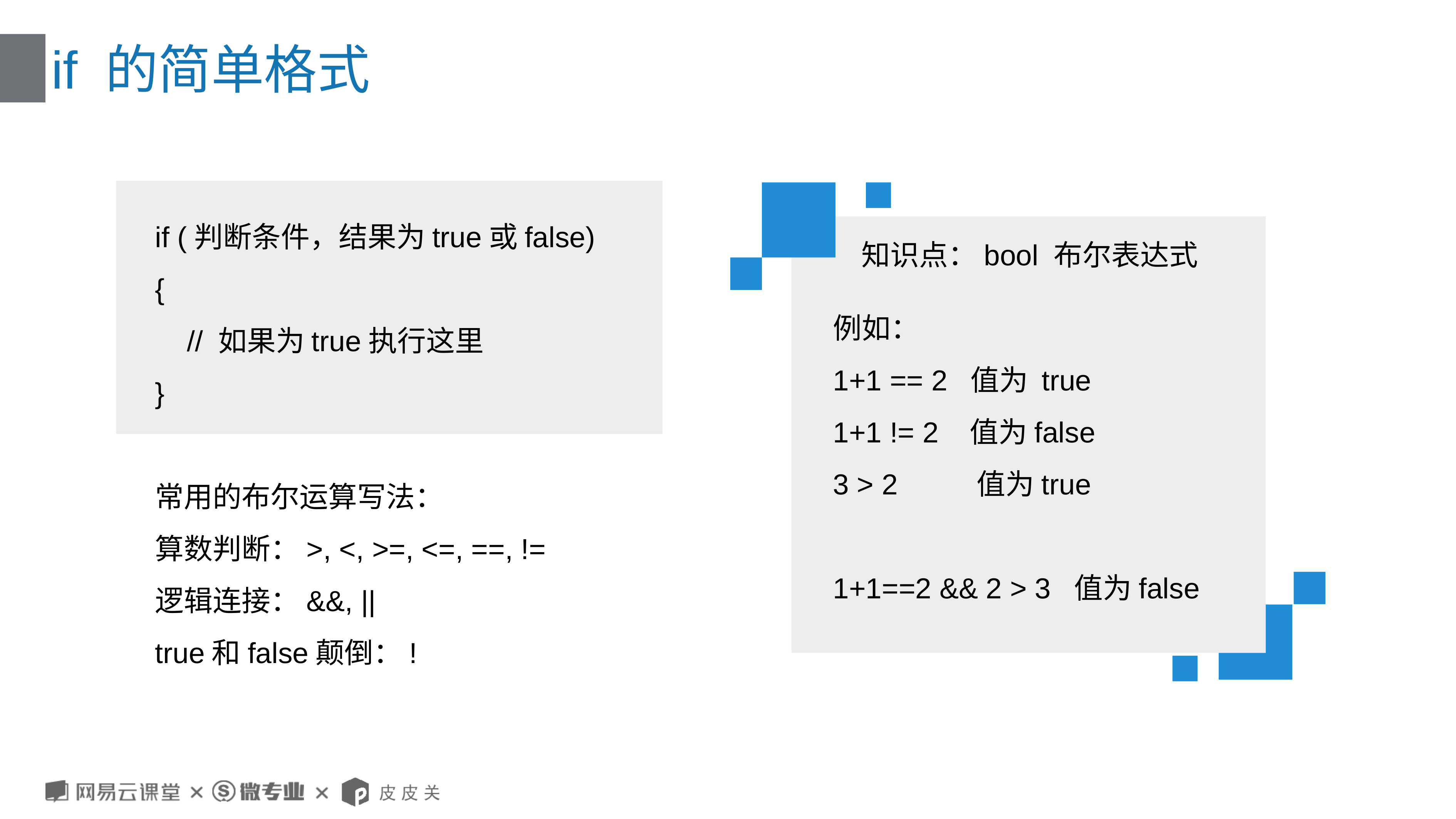

# if 的简单格式

if (判断条件，结果为true或false)
{
    // 如果为true执行这里
}

常用的布尔运算写法：
算数判断：>, <, >=, <=, ==, !=
逻辑连接：&&, ||
true和false颠倒：!

知识点：bool 布尔表达式

例如：
1+1 == 2  值为 true
1+1 != 2   值为false
3 > 2         值为true

1+1==2 && 2 > 3  值为false